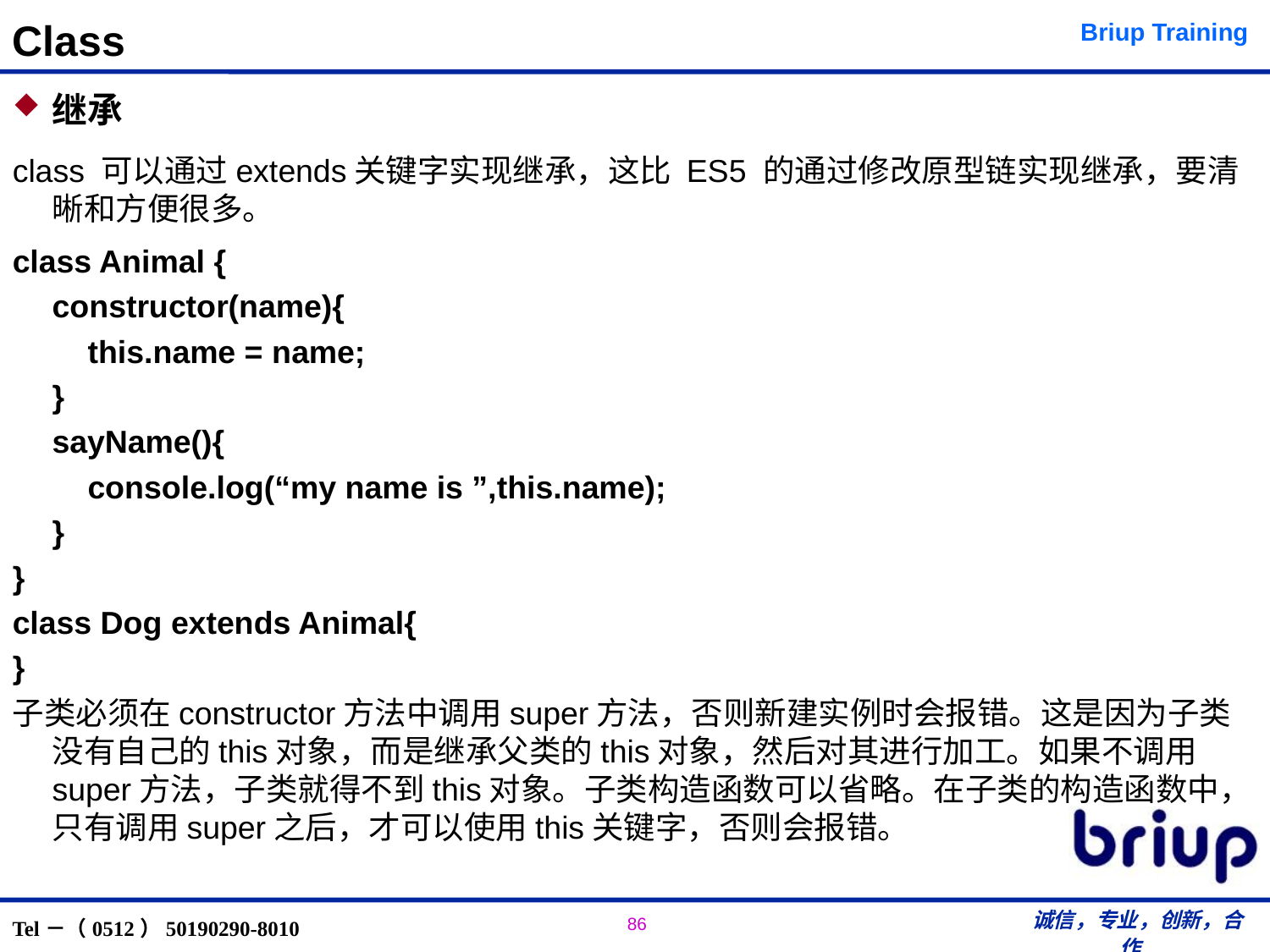

# Class
继承
class 可以通过extends关键字实现继承，这比 ES5 的通过修改原型链实现继承，要清晰和方便很多。
class Animal {
	constructor(name){
	    this.name = name;
	}
	sayName(){
	    console.log(“my name is ”,this.name);
	}
}
class Dog extends Animal{
}
子类必须在constructor方法中调用super方法，否则新建实例时会报错。这是因为子类没有自己的this对象，而是继承父类的this对象，然后对其进行加工。如果不调用super方法，子类就得不到this对象。子类构造函数可以省略。在子类的构造函数中，只有调用super之后，才可以使用this关键字，否则会报错。